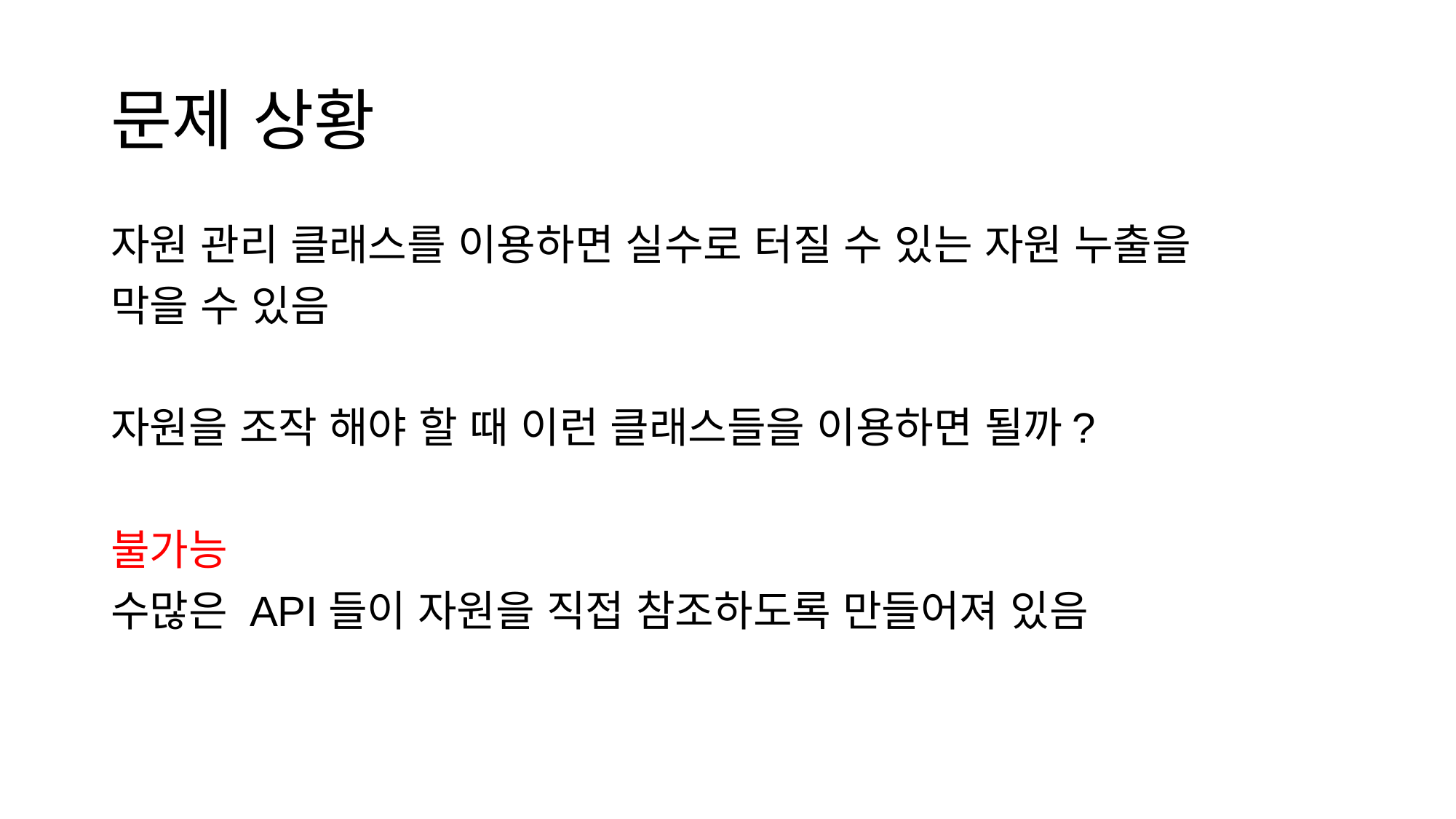

# 문제 상황
자원 관리 클래스를 이용하면 실수로 터질 수 있는 자원 누출을
막을 수 있음

자원을 조작 해야 할 때 이런 클래스들을 이용하면 될까?

불가능
수많은 API들이 자원을 직접 참조하도록 만들어져 있음